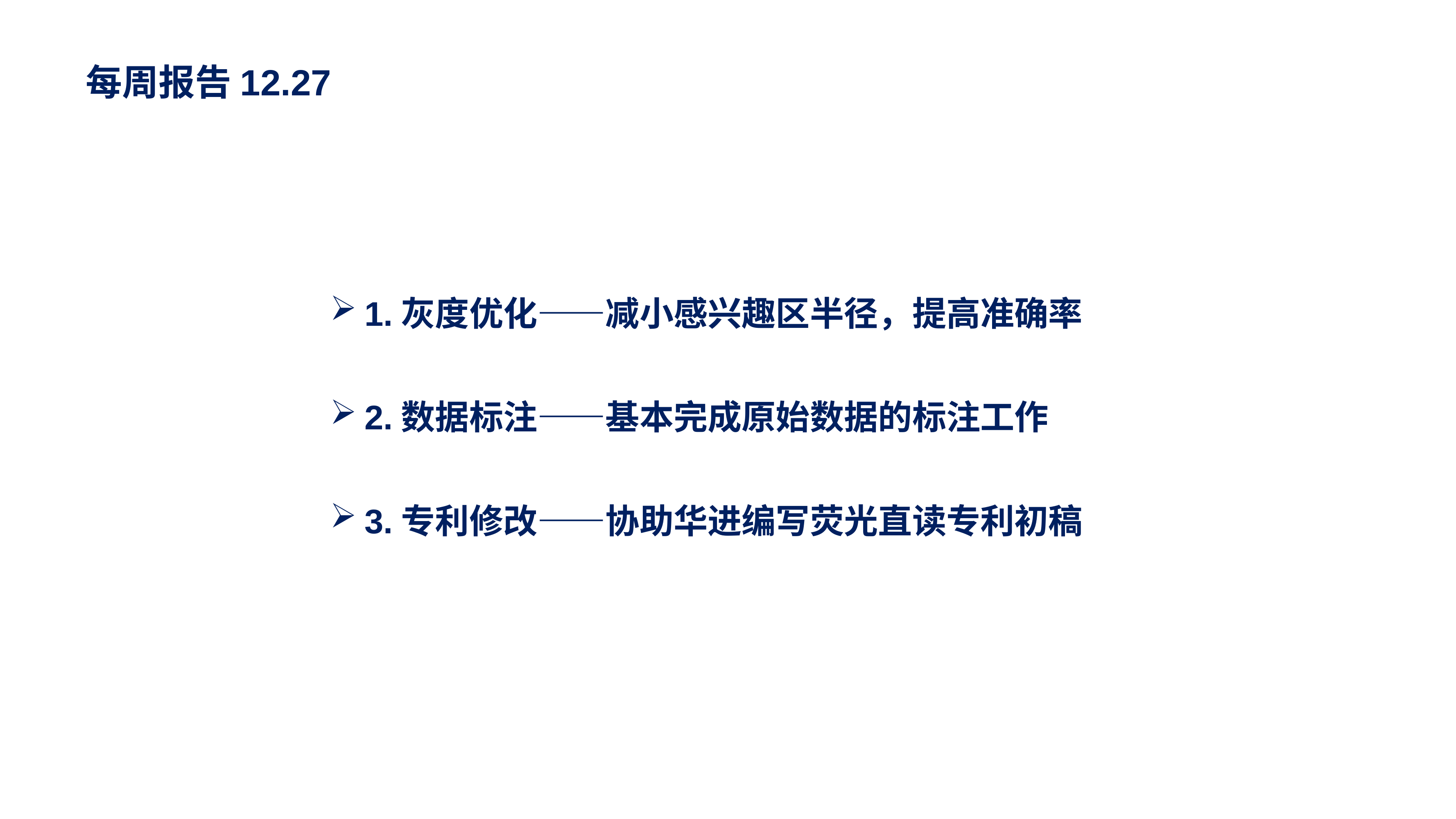

每周报告12.27
1.灰度优化——减小感兴趣区半径，提高准确率
2.数据标注——基本完成原始数据的标注工作
3.专利修改——协助华进编写荧光直读专利初稿